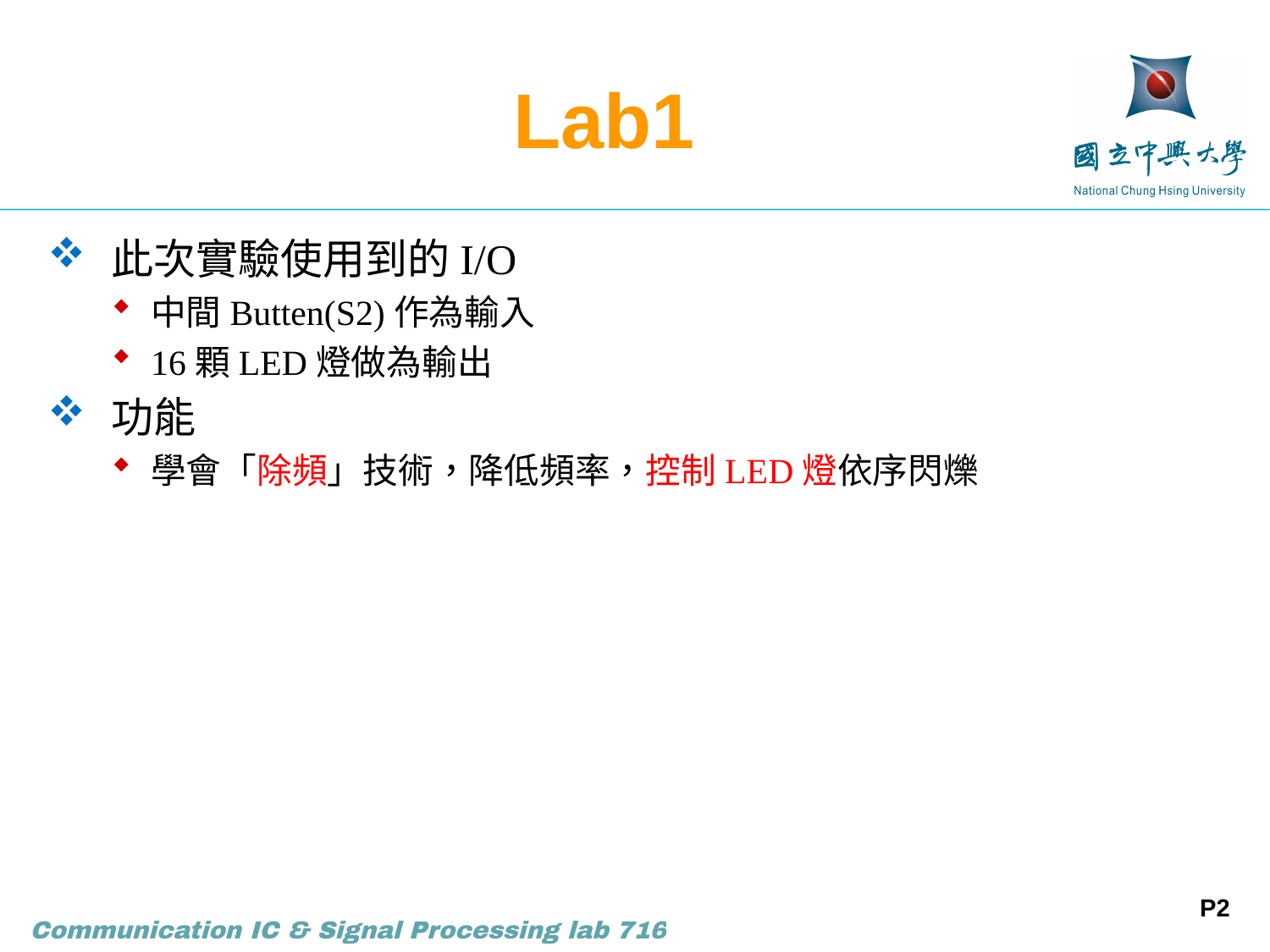

# Lab1
此次實驗使用到的I/O
中間Butten(S2)作為輸入
16顆LED燈做為輸出
功能
學會「除頻」技術，降低頻率，控制LED燈依序閃爍